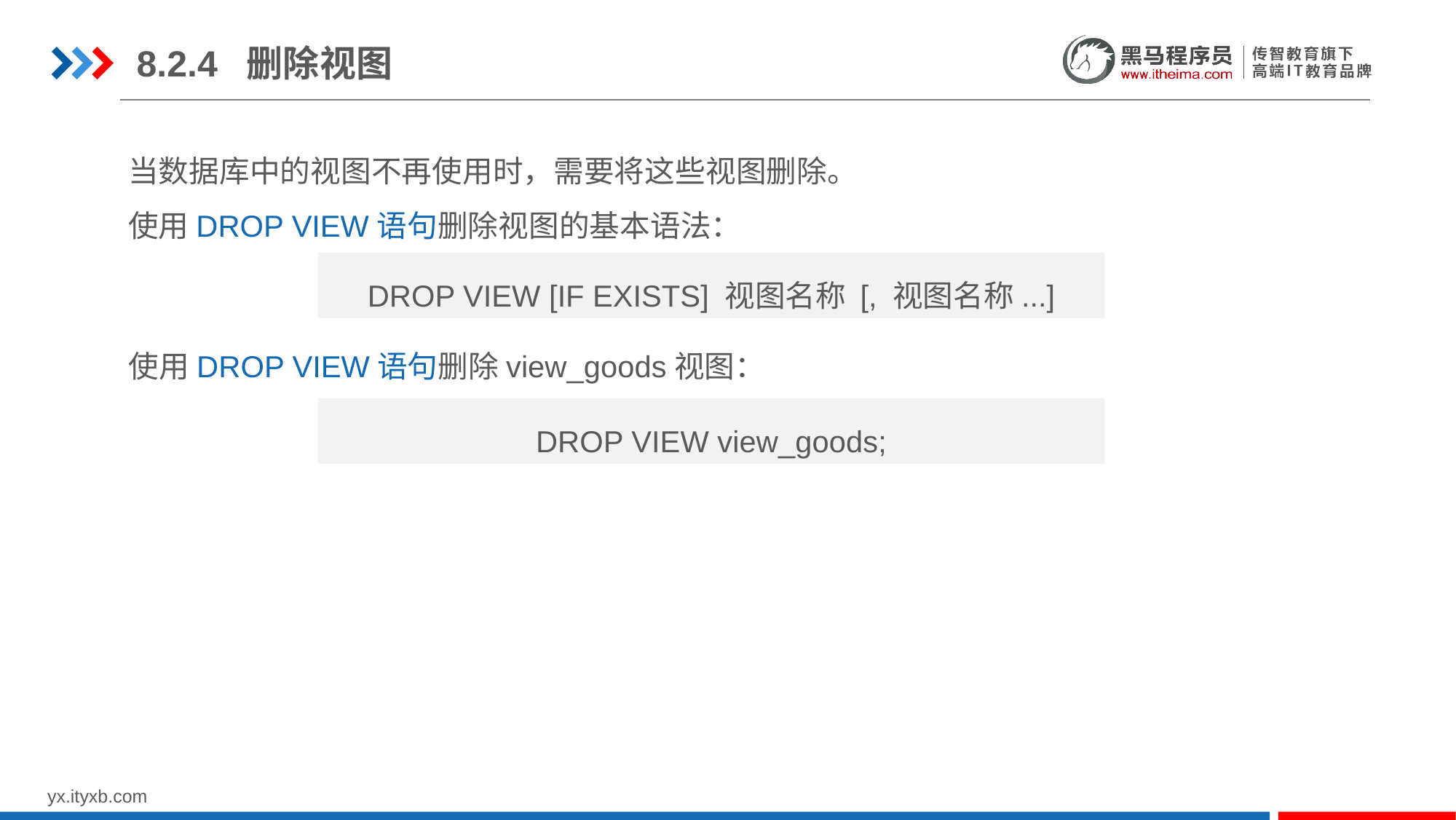

8.2.4  删除视图
当数据库中的视图不再使用时，需要将这些视图删除。
使用DROP VIEW语句删除视图的基本语法：
DROP VIEW [IF EXISTS] 视图名称 [, 视图名称...]
第1种方式
使用DROP VIEW语句删除view_goods视图：
DROP VIEW view_goods;